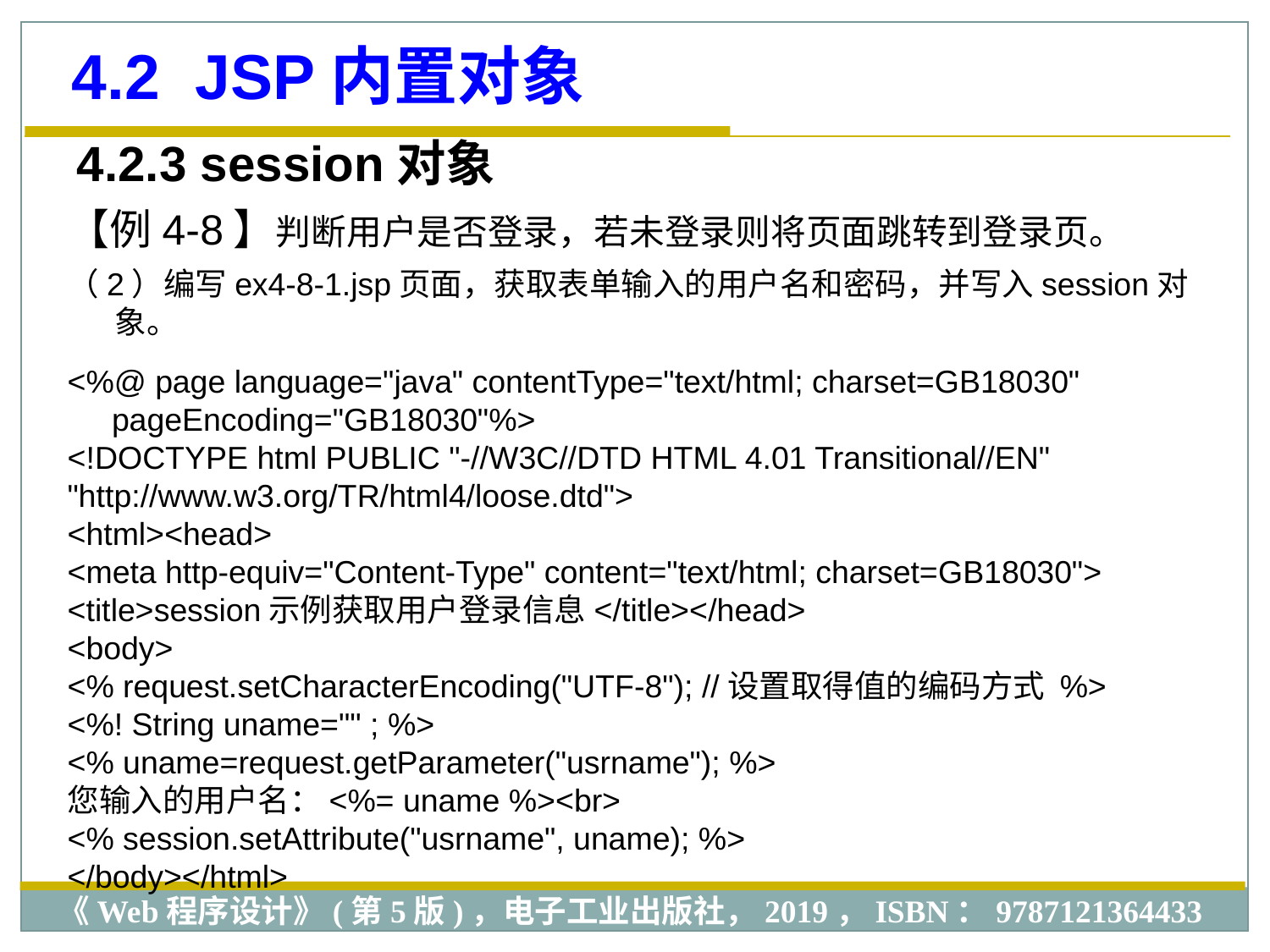

4.2  JSP内置对象
4.2.3 session对象
【例4-8】判断用户是否登录，若未登录则将页面跳转到登录页。
（2）编写ex4-8-1.jsp页面，获取表单输入的用户名和密码，并写入session对象。
<%@ page language="java" contentType="text/html; charset=GB18030"
     pageEncoding="GB18030"%>
<!DOCTYPE html PUBLIC "-//W3C//DTD HTML 4.01 Transitional//EN"
"http://www.w3.org/TR/html4/loose.dtd">
<html><head>
<meta http-equiv="Content-Type" content="text/html; charset=GB18030">
<title>session示例获取用户登录信息</title></head>
<body>
<% request.setCharacterEncoding("UTF-8"); //设置取得值的编码方式 %>
<%! String uname="" ; %>
<% uname=request.getParameter("usrname"); %>
您输入的用户名：<%= uname %><br>
<% session.setAttribute("usrname", uname); %>
</body></html>